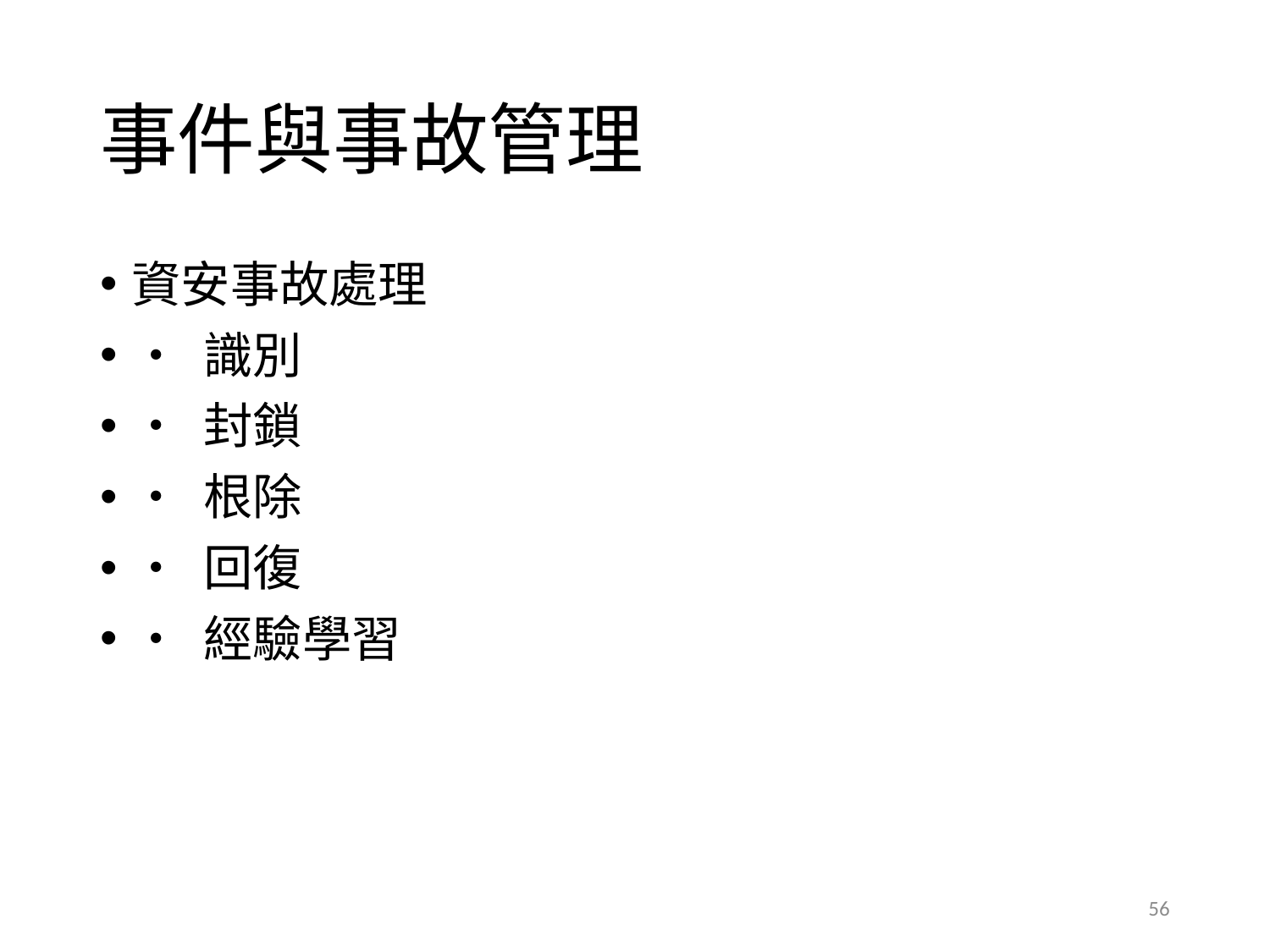

# 事件與事故管理
資安事故處理
• 識別
• 封鎖
• 根除
• 回復
• 經驗學習
56